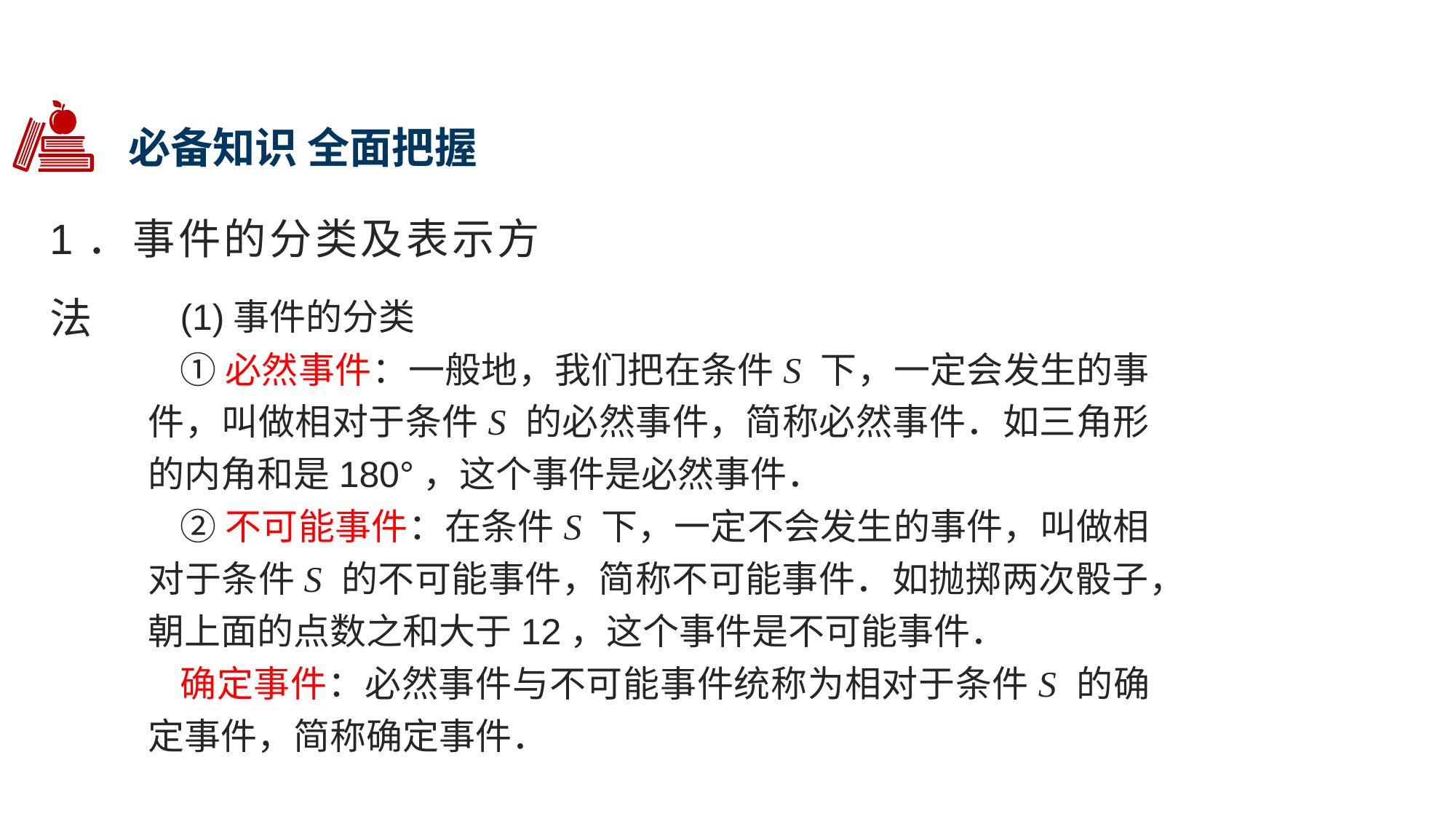

考点一  随机事件的概率、古典概型和几何概型

必备知识 全面把握
1．事件的分类及表示方法
(1)事件的分类
①必然事件：一般地，我们把在条件S 下，一定会发生的事件，叫做相对于条件S 的必然事件，简称必然事件．如三角形的内角和是180°，这个事件是必然事件．
②不可能事件：在条件S 下，一定不会发生的事件，叫做相对于条件S 的不可能事件，简称不可能事件．如抛掷两次骰子，朝上面的点数之和大于12，这个事件是不可能事件．
确定事件：必然事件与不可能事件统称为相对于条件S 的确定事件，简称确定事件．